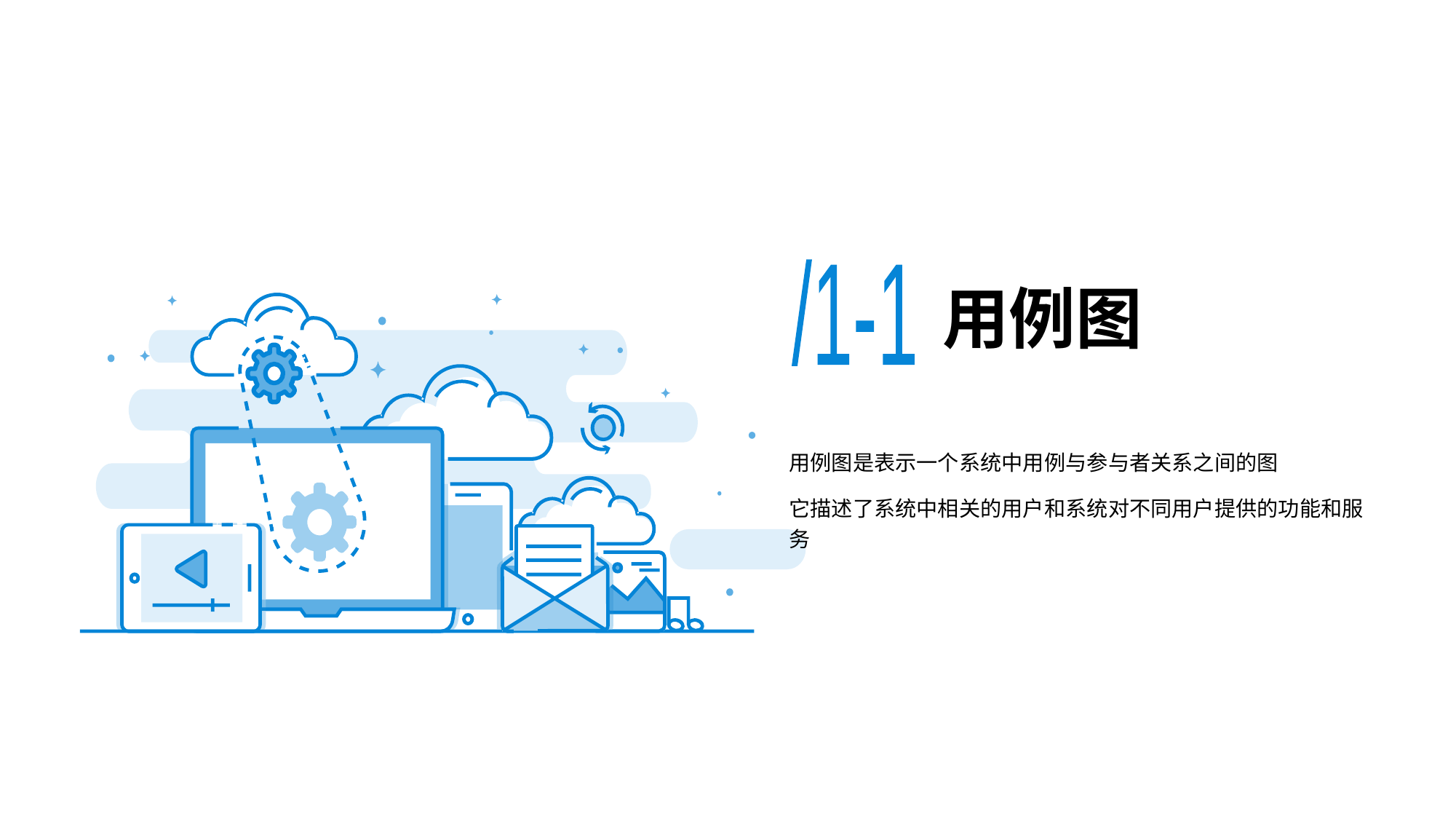

# 用例图
/1-1
用例图是表示一个系统中用例与参与者关系之间的图
它描述了系统中相关的用户和系统对不同用户提供的功能和服务